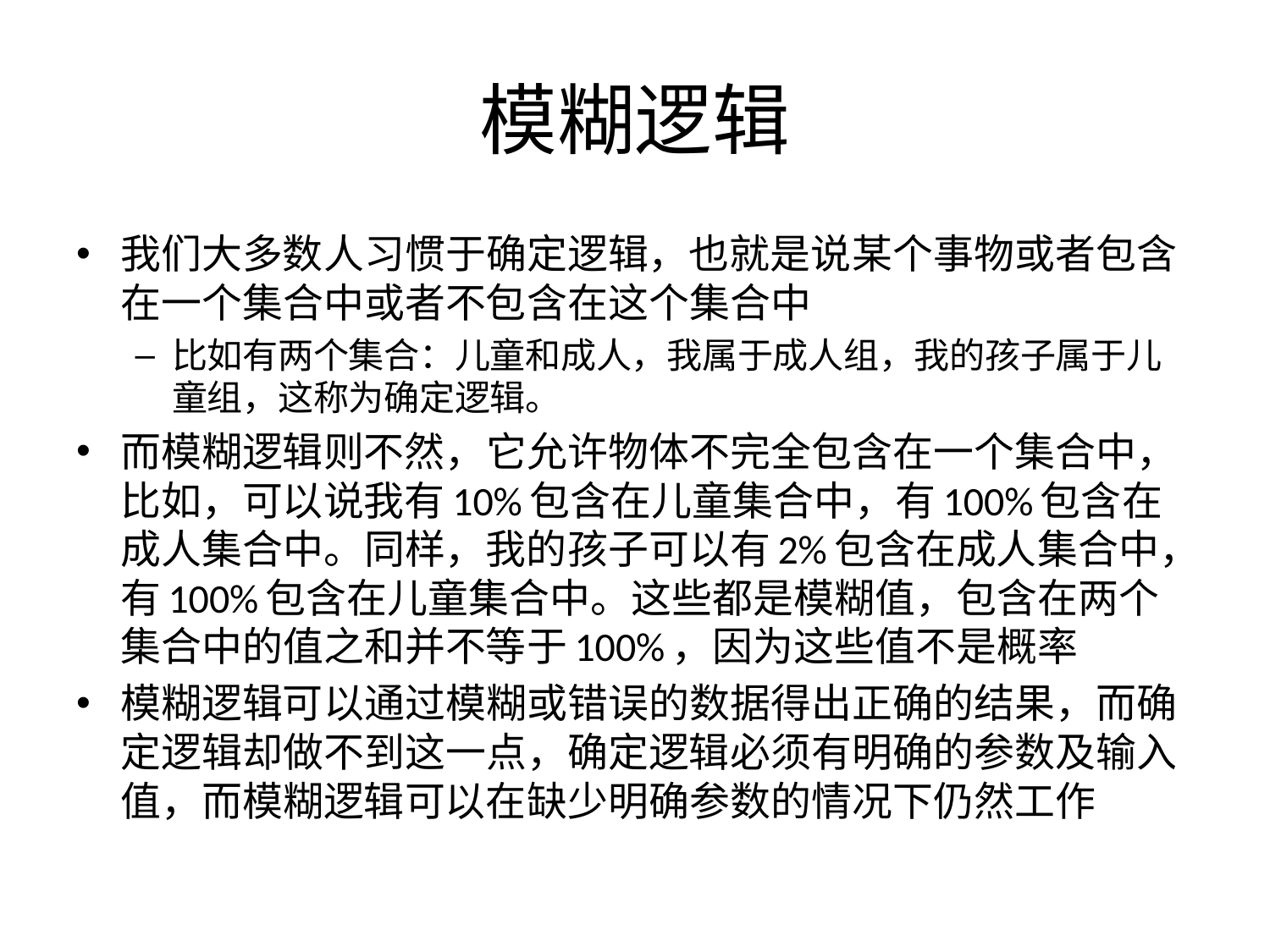

# 模糊逻辑
我们大多数人习惯于确定逻辑，也就是说某个事物或者包含在一个集合中或者不包含在这个集合中
比如有两个集合：儿童和成人，我属于成人组，我的孩子属于儿童组，这称为确定逻辑。
而模糊逻辑则不然，它允许物体不完全包含在一个集合中，比如，可以说我有10%包含在儿童集合中，有100%包含在成人集合中。同样，我的孩子可以有2%包含在成人集合中，有100%包含在儿童集合中。这些都是模糊值，包含在两个集合中的值之和并不等于100%，因为这些值不是概率
模糊逻辑可以通过模糊或错误的数据得出正确的结果，而确定逻辑却做不到这一点，确定逻辑必须有明确的参数及输入值，而模糊逻辑可以在缺少明确参数的情况下仍然工作